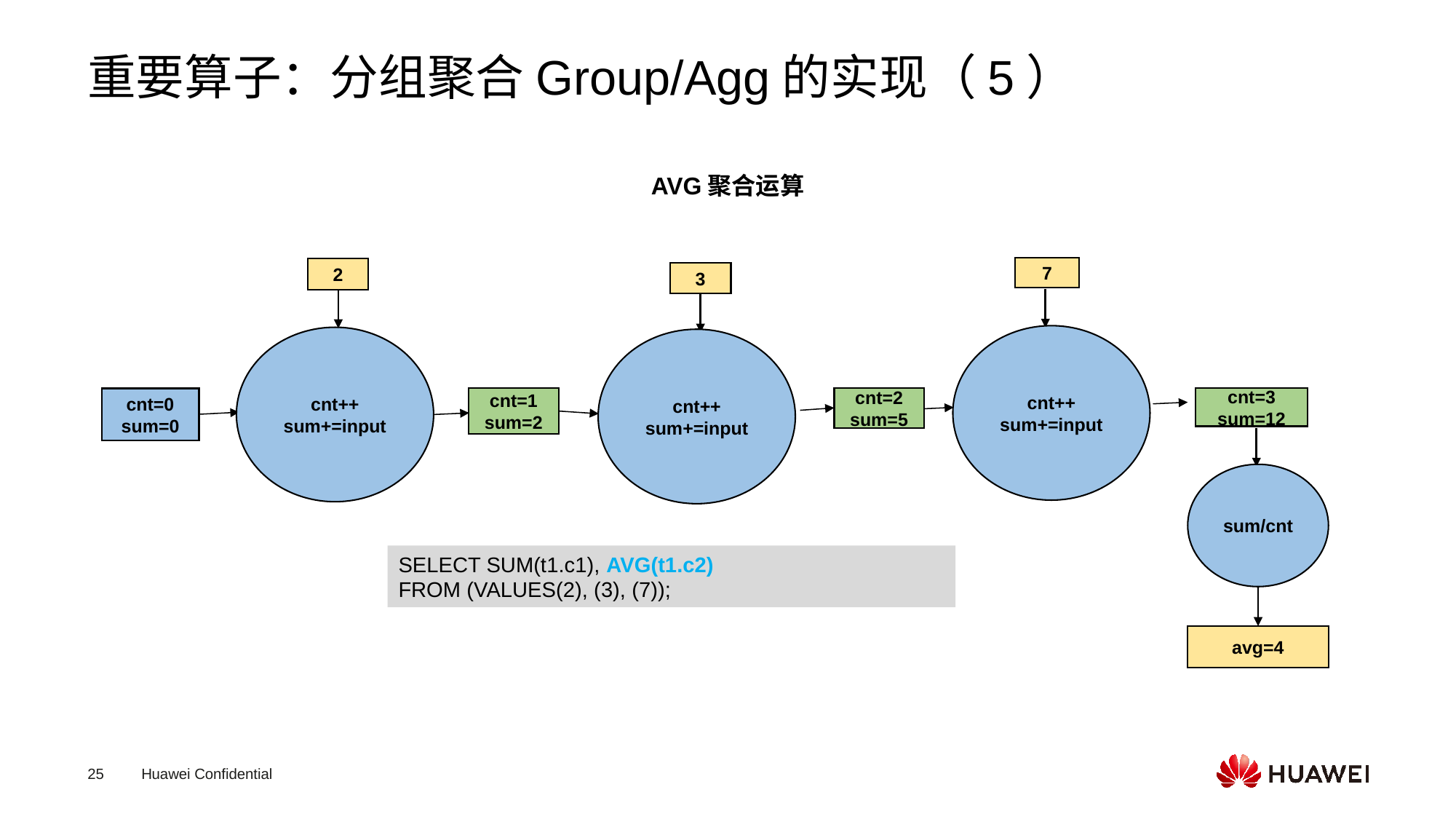

# 重要算子：分组聚合Group/Agg的实现（5）
AVG聚合运算
7
2
3
cnt++
sum+=input
cnt++
sum+=input
cnt++
sum+=input
cnt=2
sum=5
cnt=3
sum=12
cnt=0
sum=0
cnt=1
sum=2
sum/cnt
avg=4
SELECT SUM(t1.c1), AVG(t1.c2)
FROM (VALUES(2), (3), (7));